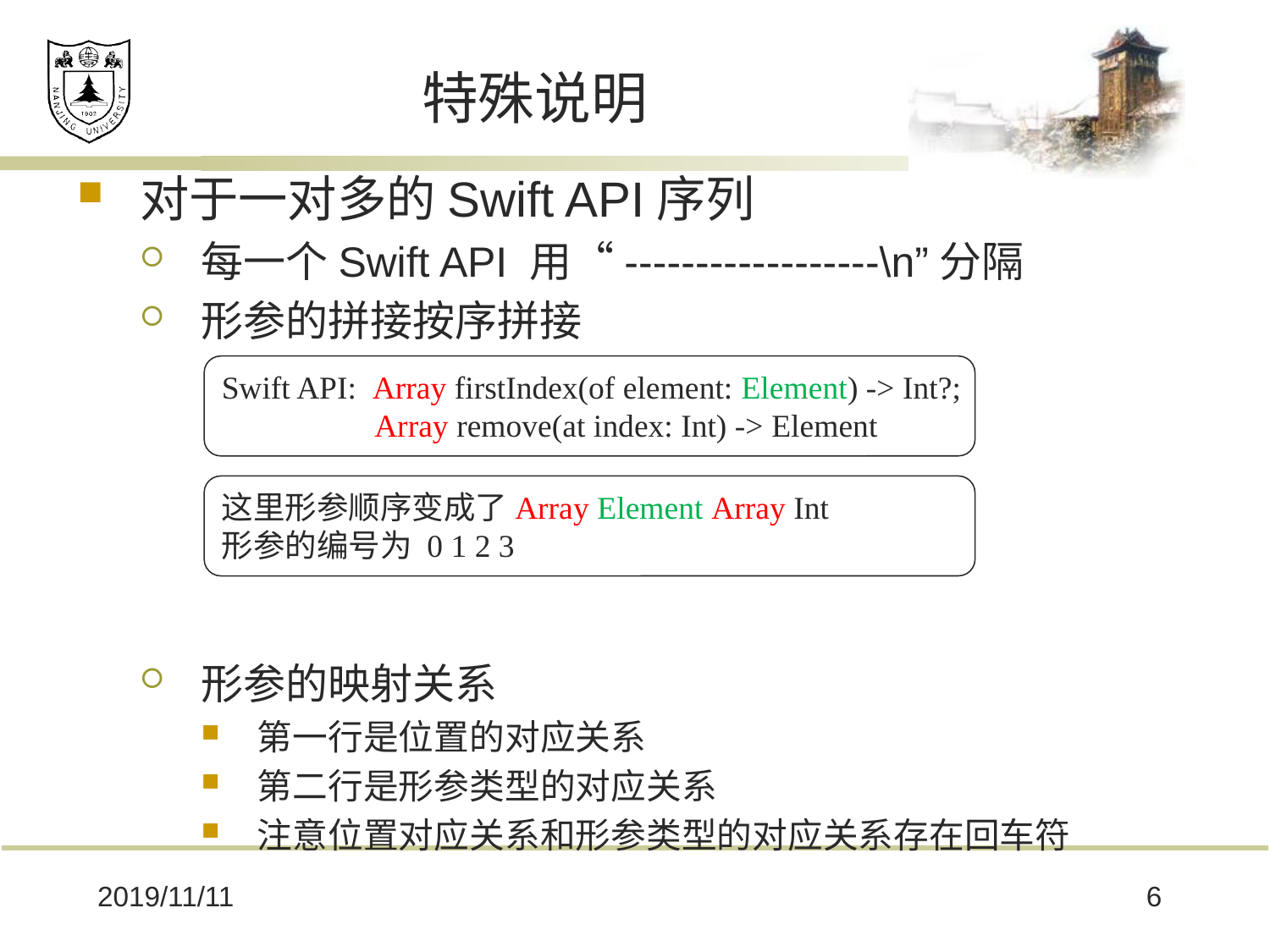

# 特殊说明
对于一对多的Swift API序列
每一个Swift API 用“------------------\n”分隔
形参的拼接按序拼接

形参的映射关系
第一行是位置的对应关系
第二行是形参类型的对应关系
注意位置对应关系和形参类型的对应关系存在回车符
Swift API:  Array firstIndex(of element: Element) -> Int?;
                   Array remove(at index: Int) -> Element

这里形参顺序变成了Array Element Array Int
形参的编号为 0 1 2 3
2019/11/11
6